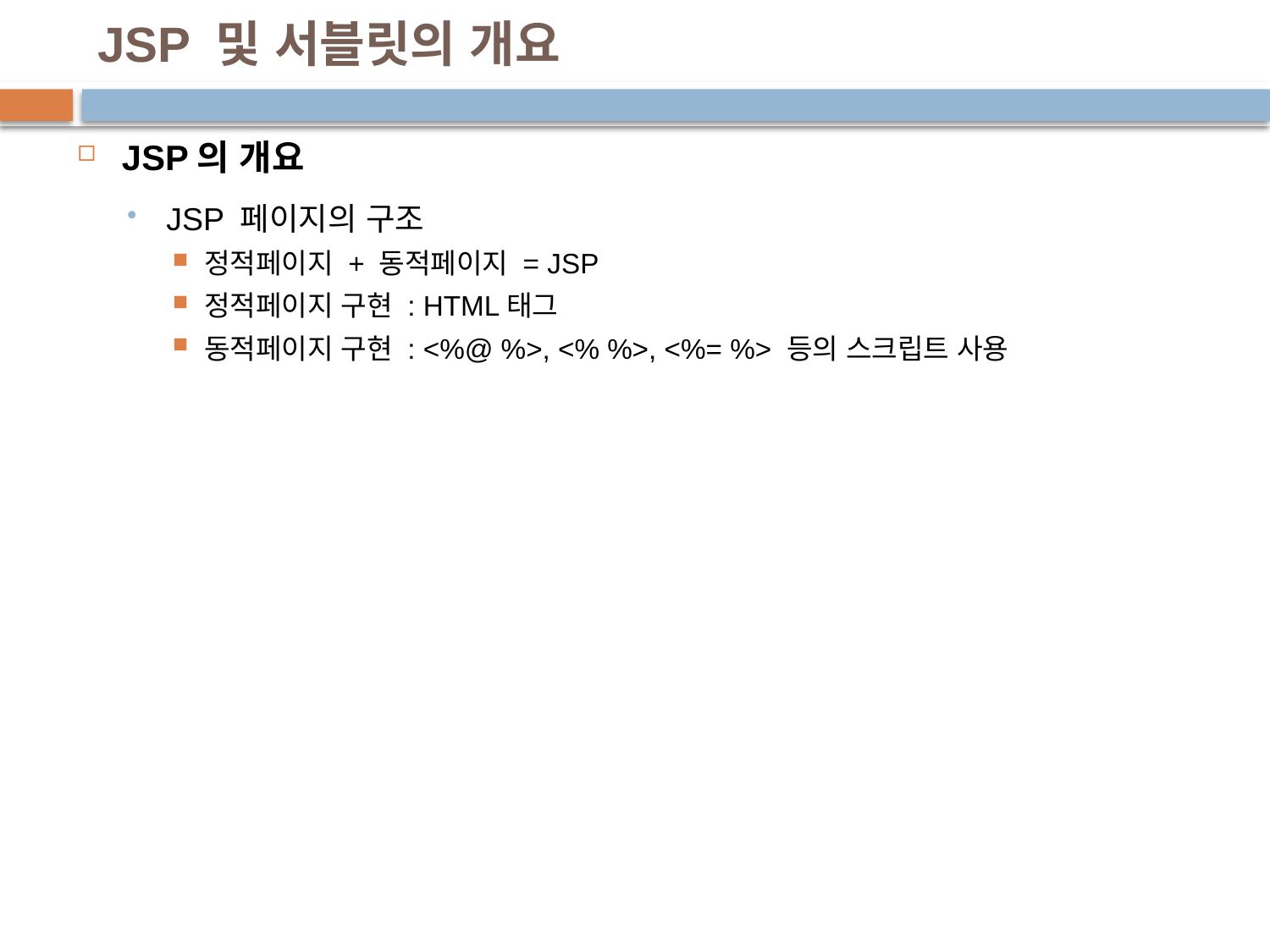

# JSP 및 서블릿의 개요
JSP의 개요
JSP 페이지의 구조
정적페이지 + 동적페이지 = JSP
정적페이지 구현 : HTML태그
동적페이지 구현 : <%@ %>, <% %>, <%= %> 등의 스크립트 사용